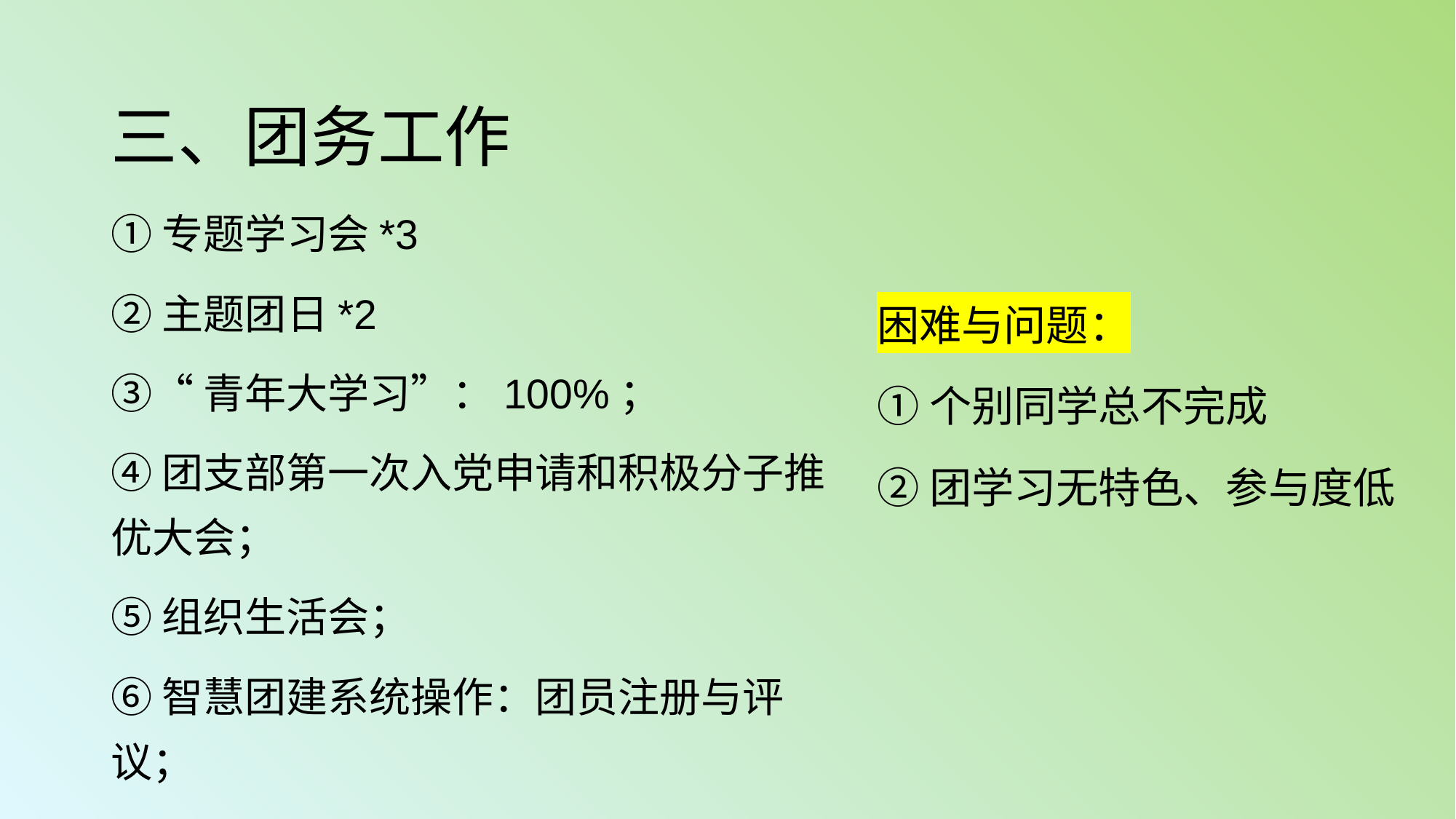

# 三、团务工作

①专题学习会*3
②主题团日*2
③“青年大学习”：100%；
④团支部第一次入党申请和积极分子推优大会；
⑤组织生活会；
⑥智慧团建系统操作：团员注册与评议；
困难与问题：
①个别同学总不完成
②团学习无特色、参与度低